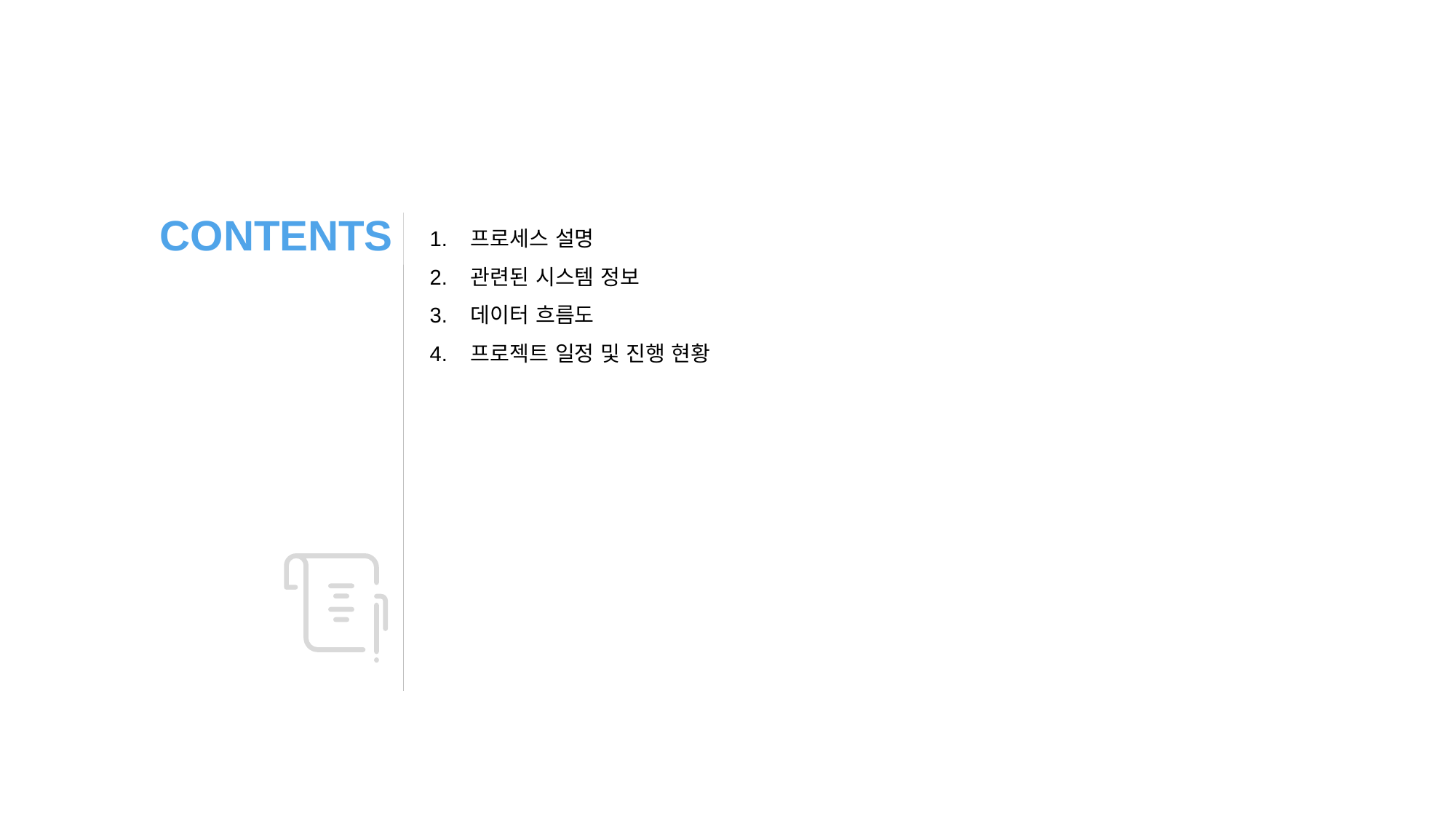

CONTENTS
프로세스 설명
관련된 시스템 정보
데이터 흐름도
프로젝트 일정 및 진행 현황